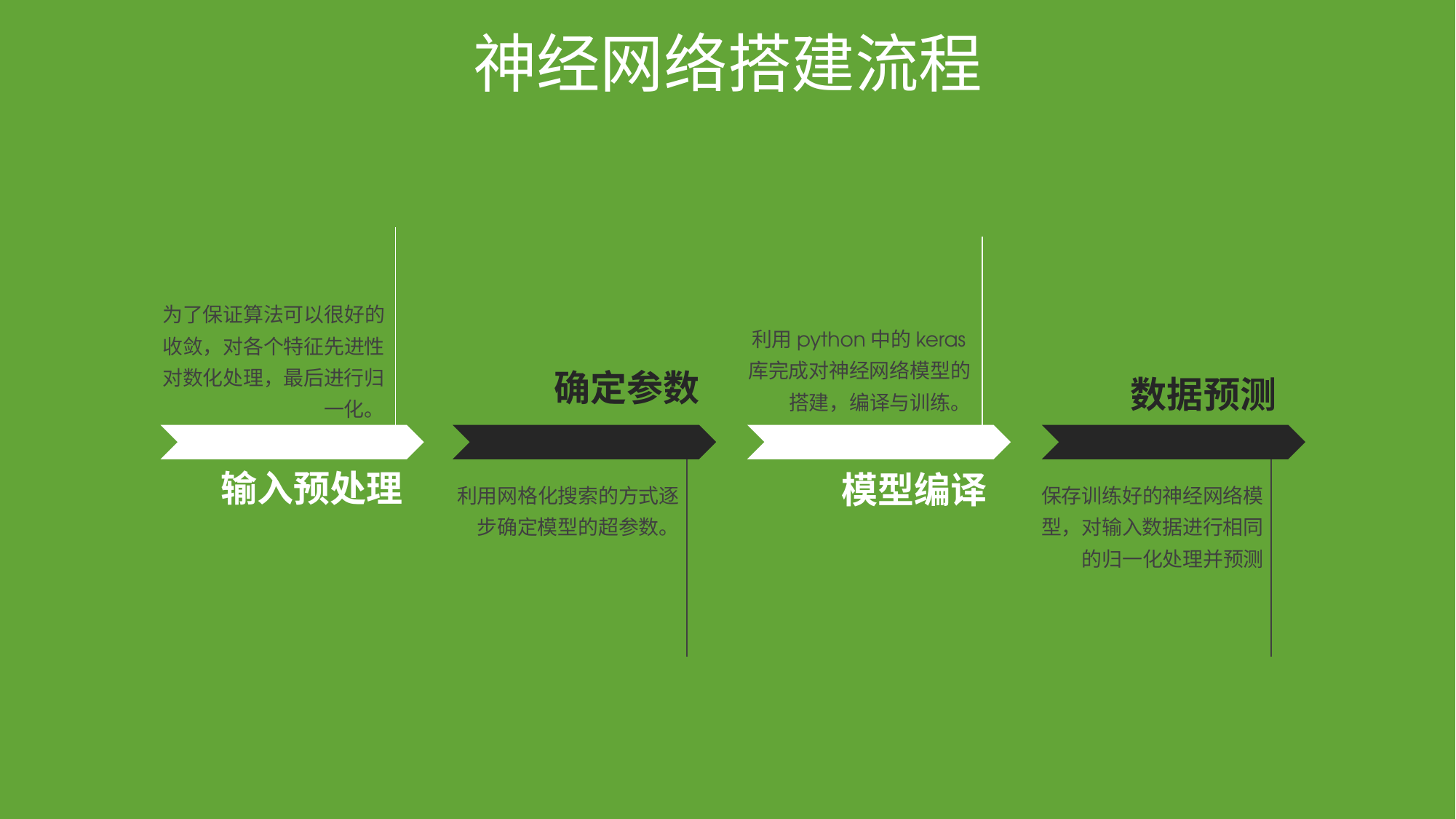

神经网络搭建流程
为了保证算法可以很好的收敛，对各个特征先进性对数化处理，最后进行归一化。
利用python中的keras库完成对神经网络模型的搭建，编译与训练。
确定参数
数据预测

输入预处理
模型编译
利用网格化搜索的方式逐步确定模型的超参数。
保存训练好的神经网络模型，对输入数据进行相同的归一化处理并预测